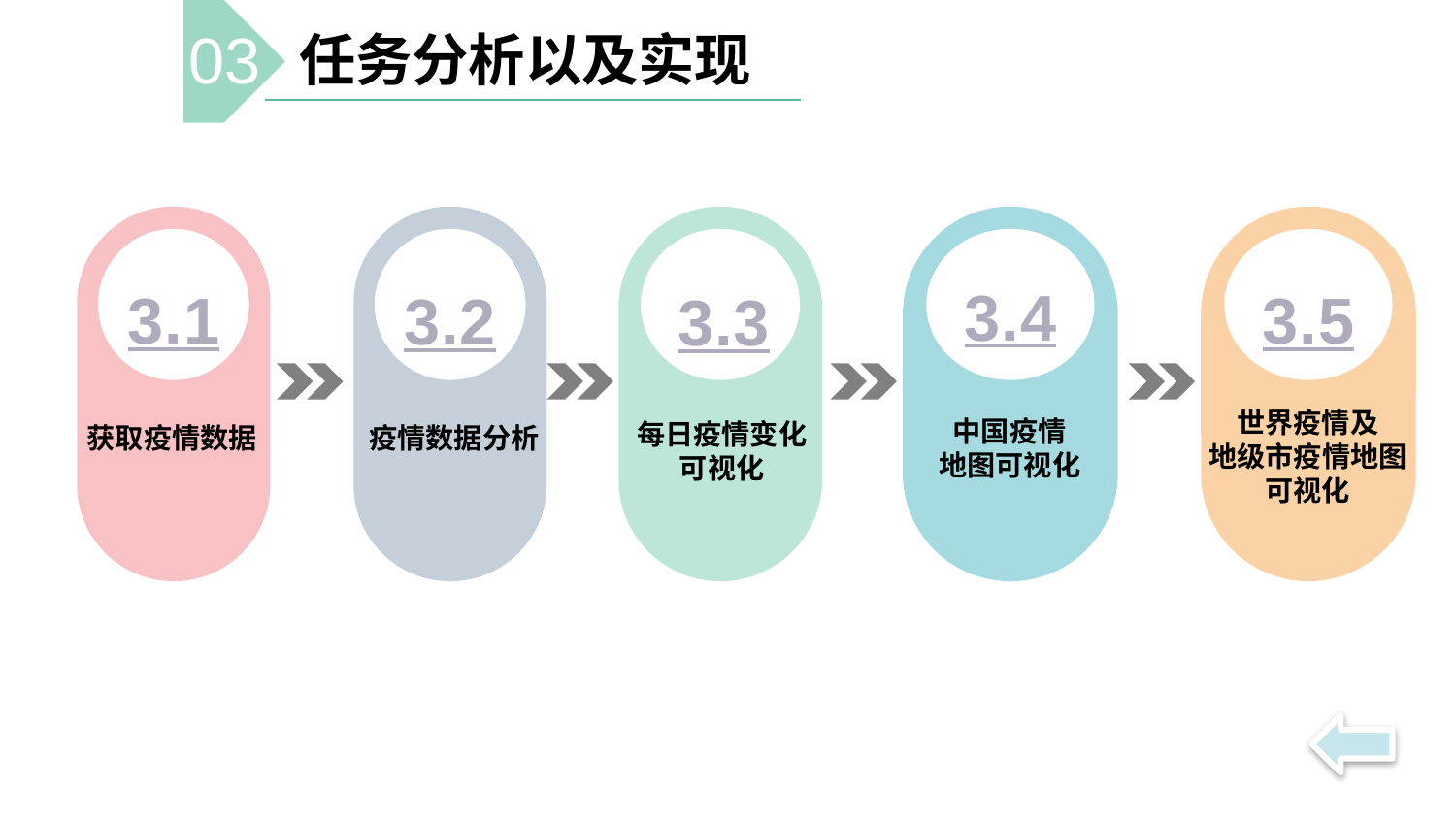

03
任务分析以及实现

3.1

获取疫情数据

3.2

疫情数据分析

3.3

每日疫情变化
可视化

3.4

中国疫情
地图可视化

3.5

世界疫情及
地级市疫情地图
可视化